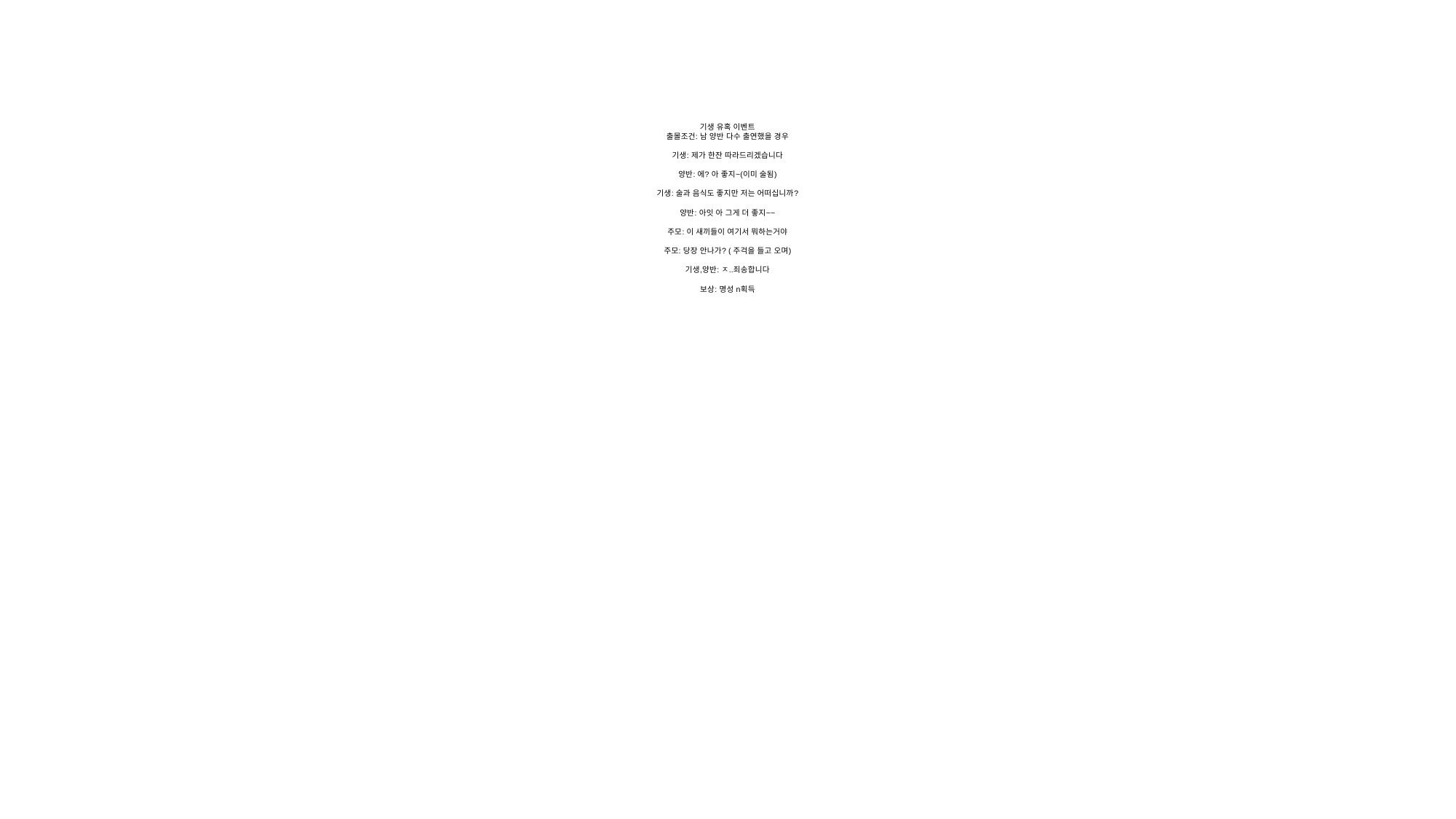

기생 유혹 이벤트
출몰조건: 남 양반 다수 출연했을 경우

기생: 제가 한잔 따라드리겠습니다

양반: 에? 아 좋지~(이미 술됨)

기생: 술과 음식도 좋지만 저는 어떠십니까?

양반: 아잇 아 그게 더 좋지~~

주모: 이 새끼들이 여기서 뭐하는거야

주모: 당장 안나가? ( 주걱을 들고 오며)

기생,양반: ㅈ..죄송합니다

보상: 명성 n획득